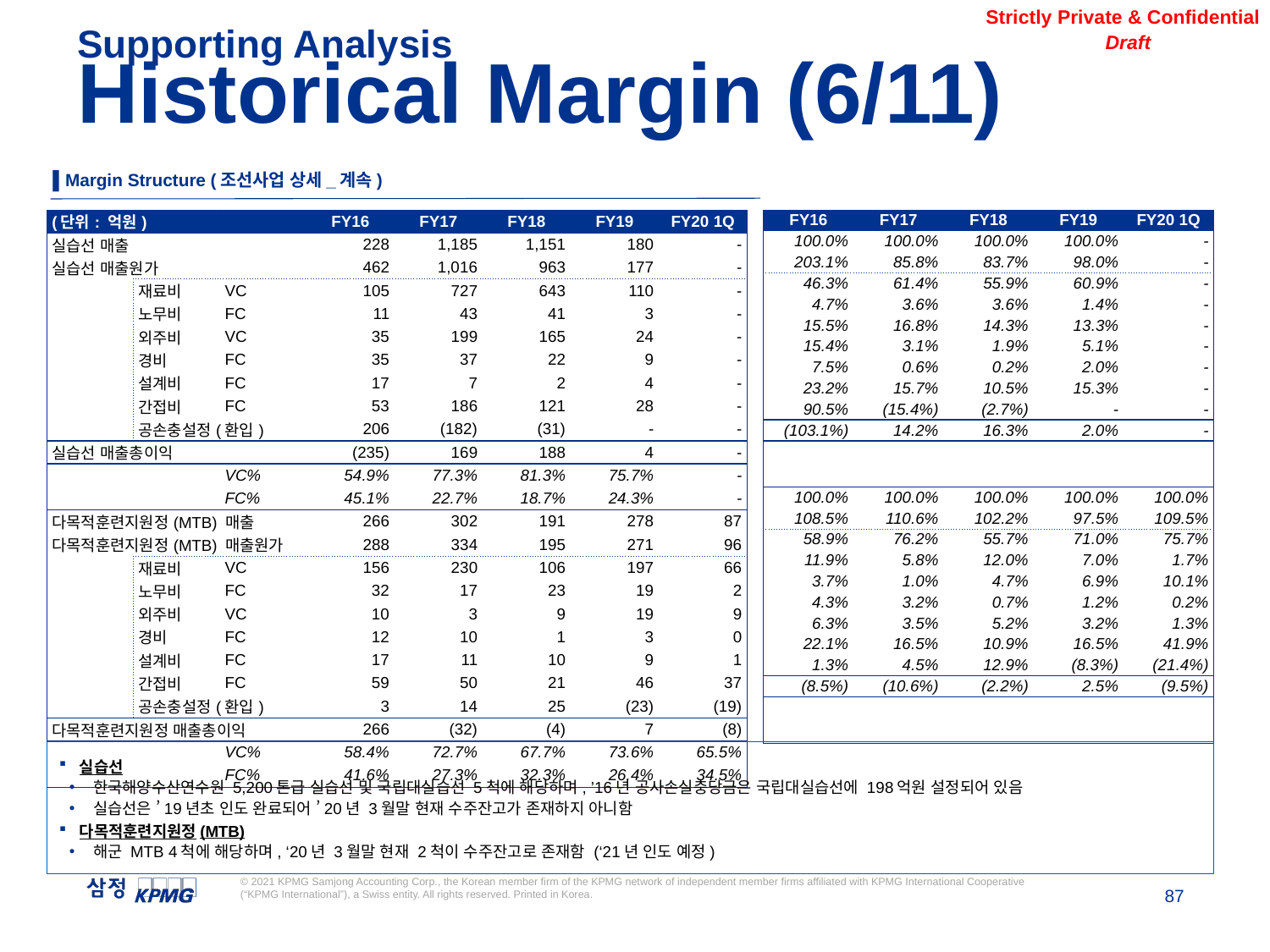

Supporting Analysis
Historical Margin (6/11)
▌Margin Structure (조선사업 상세_계속)

| (단위: 억원) |  |  | FY16 | FY17 | FY18 | FY19 | FY20 1Q |
| --- | --- | --- | --- | --- | --- | --- | --- |
| 실습선 매출 |  |  | 228 | 1,185 | 1,151 | 180 | - |
| 실습선 매출원가 |  |  | 462 | 1,016 | 963 | 177 | - |
|  | 재료비 | VC | 105 | 727 | 643 | 110 | - |
|  | 노무비 | FC | 11 | 43 | 41 | 3 | - |
|  | 외주비 | VC | 35 | 199 | 165 | 24 | - |
|  | 경비 | FC | 35 | 37 | 22 | 9 | - |
|  | 설계비 | FC | 17 | 7 | 2 | 4 | - |
|  | 간접비 | FC | 53 | 186 | 121 | 28 | - |
|  | 공손충설정(환입) |  | 206 | (182) | (31) | - | - |
| 실습선 매출총이익 |  |  | (235) | 169 | 188 | 4 | - |
|  |  | VC% | 54.9% | 77.3% | 81.3% | 75.7% | - |
|  |  | FC% | 45.1% | 22.7% | 18.7% | 24.3% | - |
| 다목적훈련지원정(MTB) 매출 |  |  | 266 | 302 | 191 | 278 | 87 |
| 다목적훈련지원정(MTB) 매출원가 |  |  | 288 | 334 | 195 | 271 | 96 |
|  | 재료비 | VC | 156 | 230 | 106 | 197 | 66 |
|  | 노무비 | FC | 32 | 17 | 23 | 19 | 2 |
|  | 외주비 | VC | 10 | 3 | 9 | 19 | 9 |
|  | 경비 | FC | 12 | 10 | 1 | 3 | 0 |
|  | 설계비 | FC | 17 | 11 | 10 | 9 | 1 |
|  | 간접비 | FC | 59 | 50 | 21 | 46 | 37 |
|  | 공손충설정(환입) |  | 3 | 14 | 25 | (23) | (19) |
| 다목적훈련지원정 매출총이익 |  |  | 266 | (32) | (4) | 7 | (8) |
|  |  | VC% | 58.4% | 72.7% | 67.7% | 73.6% | 65.5% |
|  |  | FC% | 41.6% | 27.3% | 32.3% | 26.4% | 34.5% |
| FY16 | FY17 | FY18 | FY19 | FY20 1Q |
| --- | --- | --- | --- | --- |
| 100.0% | 100.0% | 100.0% | 100.0% | - |
| 203.1% | 85.8% | 83.7% | 98.0% | - |
| 46.3% | 61.4% | 55.9% | 60.9% | - |
| 4.7% | 3.6% | 3.6% | 1.4% | - |
| 15.5% | 16.8% | 14.3% | 13.3% | - |
| 15.4% | 3.1% | 1.9% | 5.1% | - |
| 7.5% | 0.6% | 0.2% | 2.0% | - |
| 23.2% | 15.7% | 10.5% | 15.3% | - |
| 90.5% | (15.4%) | (2.7%) | - | - |
| (103.1%) | 14.2% | 16.3% | 2.0% | - |
|  |  |  |  |  |
|  |  |  |  |  |
| 100.0% | 100.0% | 100.0% | 100.0% | 100.0% |
| 108.5% | 110.6% | 102.2% | 97.5% | 109.5% |
| 58.9% | 76.2% | 55.7% | 71.0% | 75.7% |
| 11.9% | 5.8% | 12.0% | 7.0% | 1.7% |
| 3.7% | 1.0% | 4.7% | 6.9% | 10.1% |
| 4.3% | 3.2% | 0.7% | 1.2% | 0.2% |
| 6.3% | 3.5% | 5.2% | 3.2% | 1.3% |
| 22.1% | 16.5% | 10.9% | 16.5% | 41.9% |
| 1.3% | 4.5% | 12.9% | (8.3%) | (21.4%) |
| (8.5%) | (10.6%) | (2.2%) | 2.5% | (9.5%) |
|  |  |  |  |  |
|  |  |  |  |  |
실습선
한국해양수산연수원 5,200톤급 실습선 및 국립대실습선 5척에 해당하며, ’16년 공사손실충당금은 국립대실습선에 198억원 설정되어 있음
실습선은 ’19년초 인도 완료되어 ’20년 3월말 현재 수주잔고가 존재하지 아니함
다목적훈련지원정(MTB)
해군 MTB 4척에 해당하며, ‘20년 3월말 현재 2척이 수주잔고로 존재함 (‘21년 인도 예정)